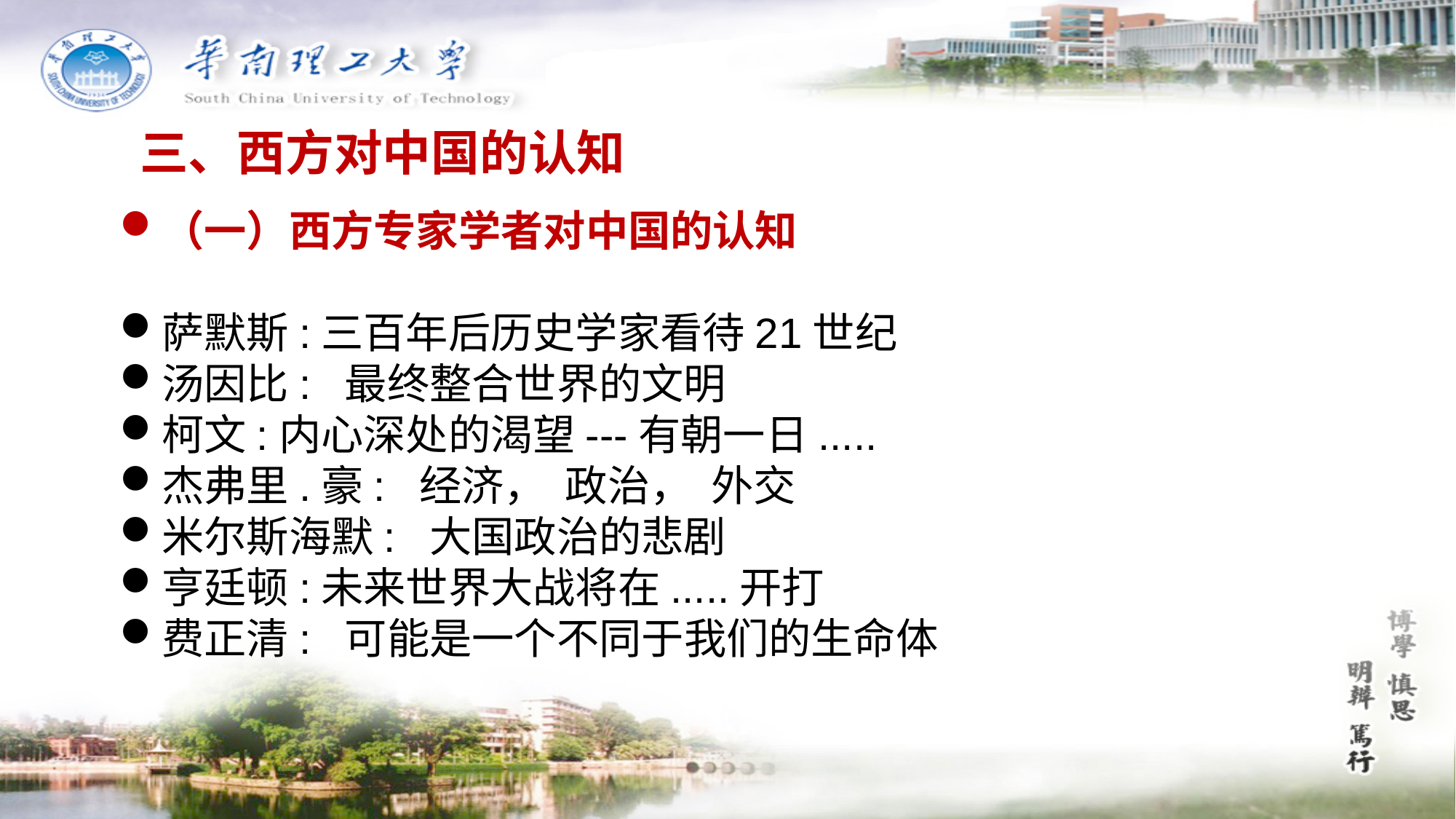

三、西方对中国的认知
（一）西方专家学者对中国的认知

萨默斯:三百年后历史学家看待21世纪
汤因比:  最终整合世界的文明
柯文:内心深处的渴望---有朝一日.....
杰弗里.豪:  经济，  政治，  外交
米尔斯海默:  大国政治的悲剧
亨廷顿:未来世界大战将在.....开打
费正清:  可能是一个不同于我们的生命体